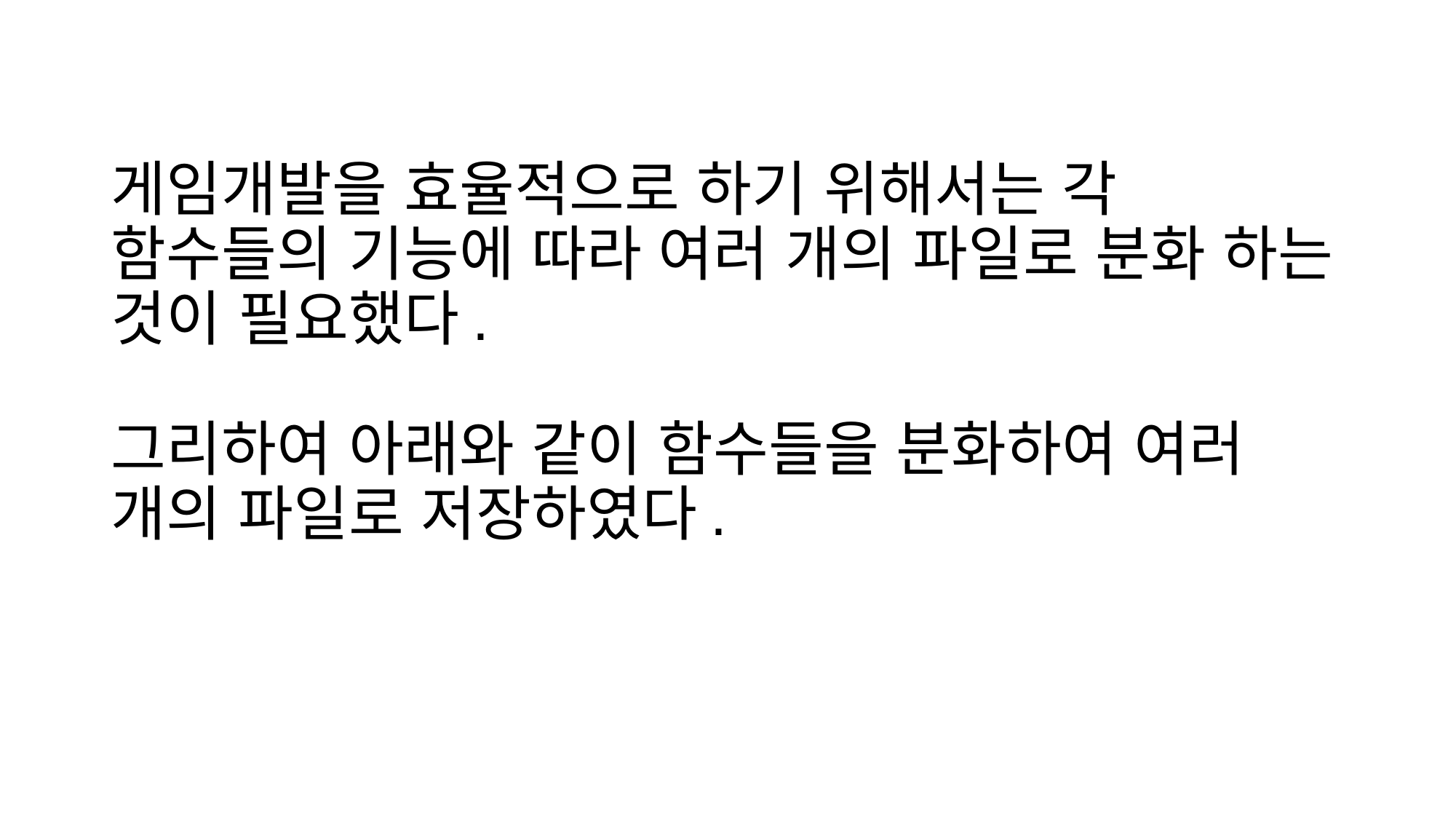

# 게임개발을 효율적으로 하기 위해서는 각 함수들의 기능에 따라 여러 개의 파일로 분화 하는 것이 필요했다. 그리하여 아래와 같이 함수들을 분화하여 여러 개의 파일로 저장하였다.